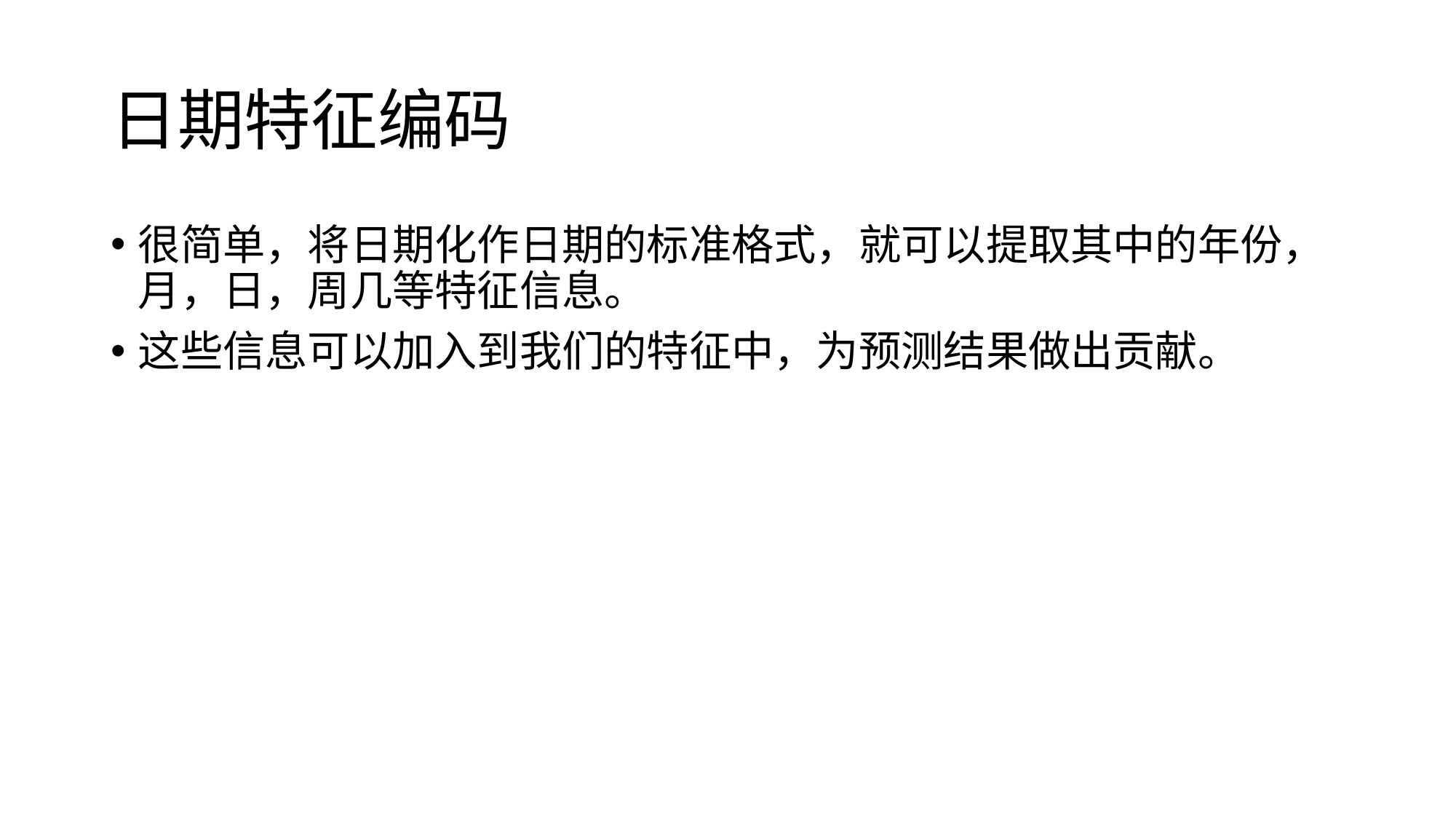

# 日期特征编码
很简单，将日期化作日期的标准格式，就可以提取其中的年份，月，日，周几等特征信息。
这些信息可以加入到我们的特征中，为预测结果做出贡献。